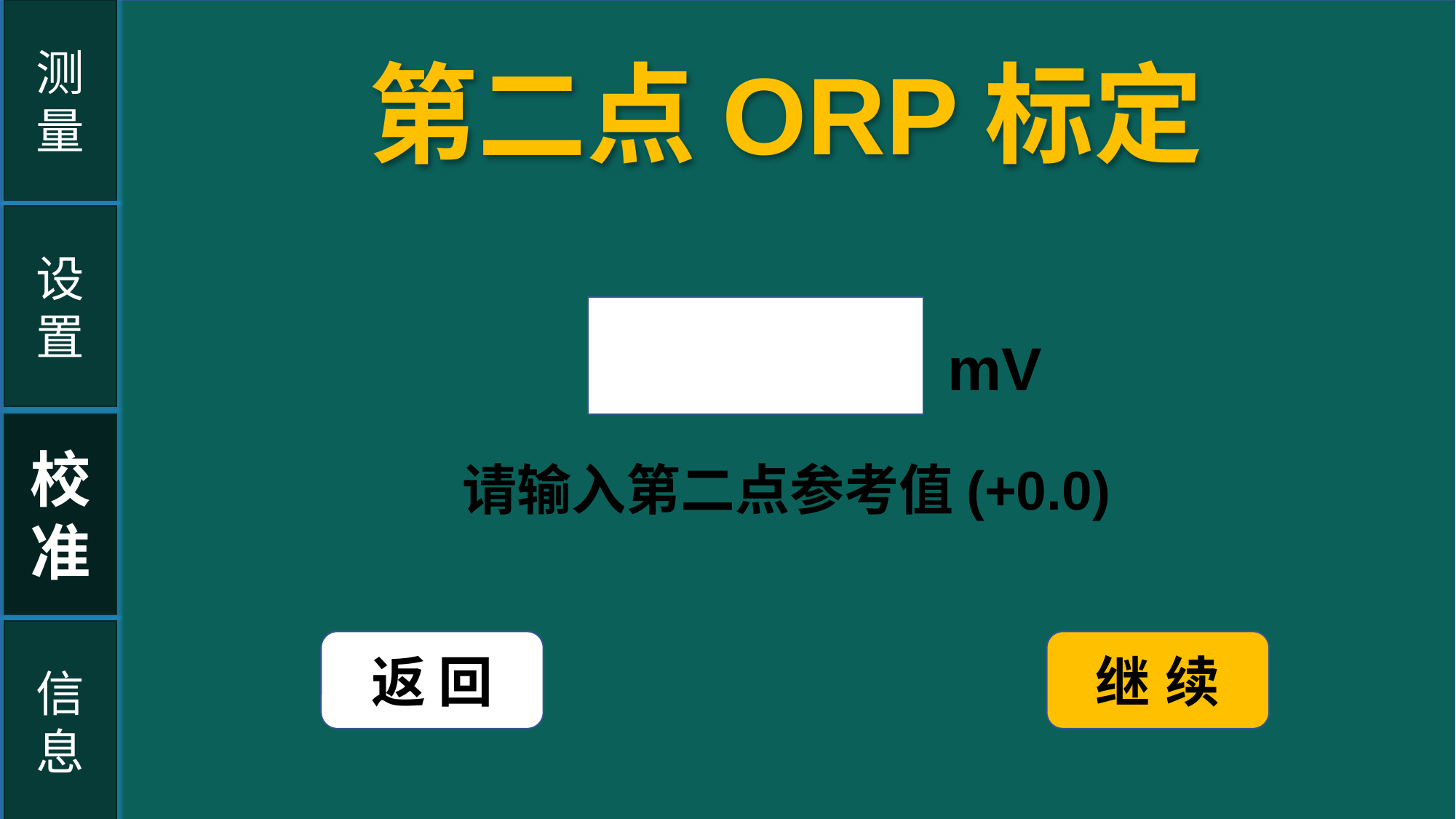

测
量
第二点ORP标定
设置

mV
校
准
请输入第二点参考值(+0.0)
信
息
返 回
继 续